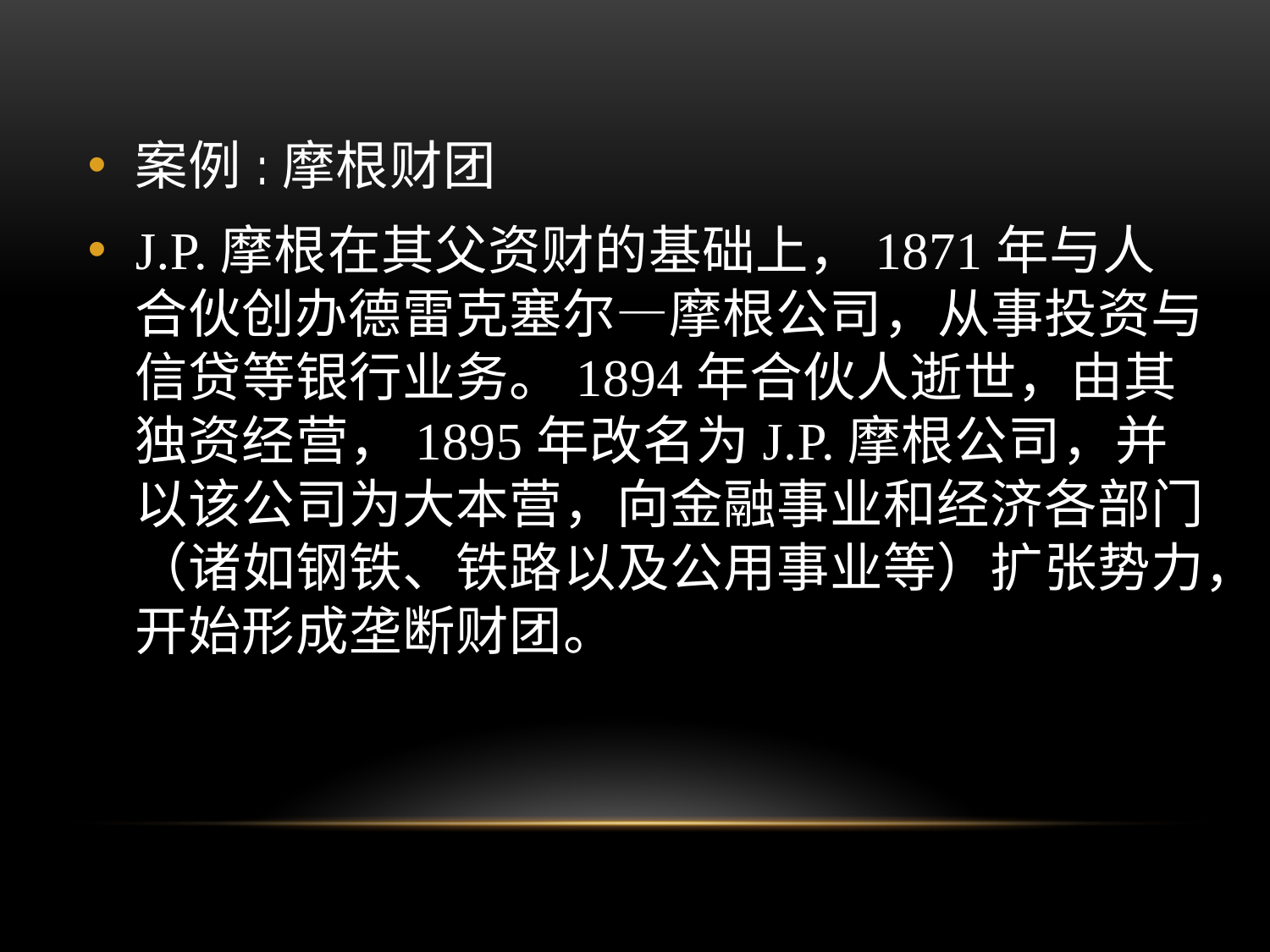

案例:摩根财团
J.P.摩根在其父资财的基础上，1871年与人合伙创办德雷克塞尔—摩根公司，从事投资与信贷等银行业务。1894年合伙人逝世，由其独资经营，1895年改名为J.P.摩根公司，并以该公司为大本营，向金融事业和经济各部门（诸如钢铁、铁路以及公用事业等）扩张势力，开始形成垄断财团。